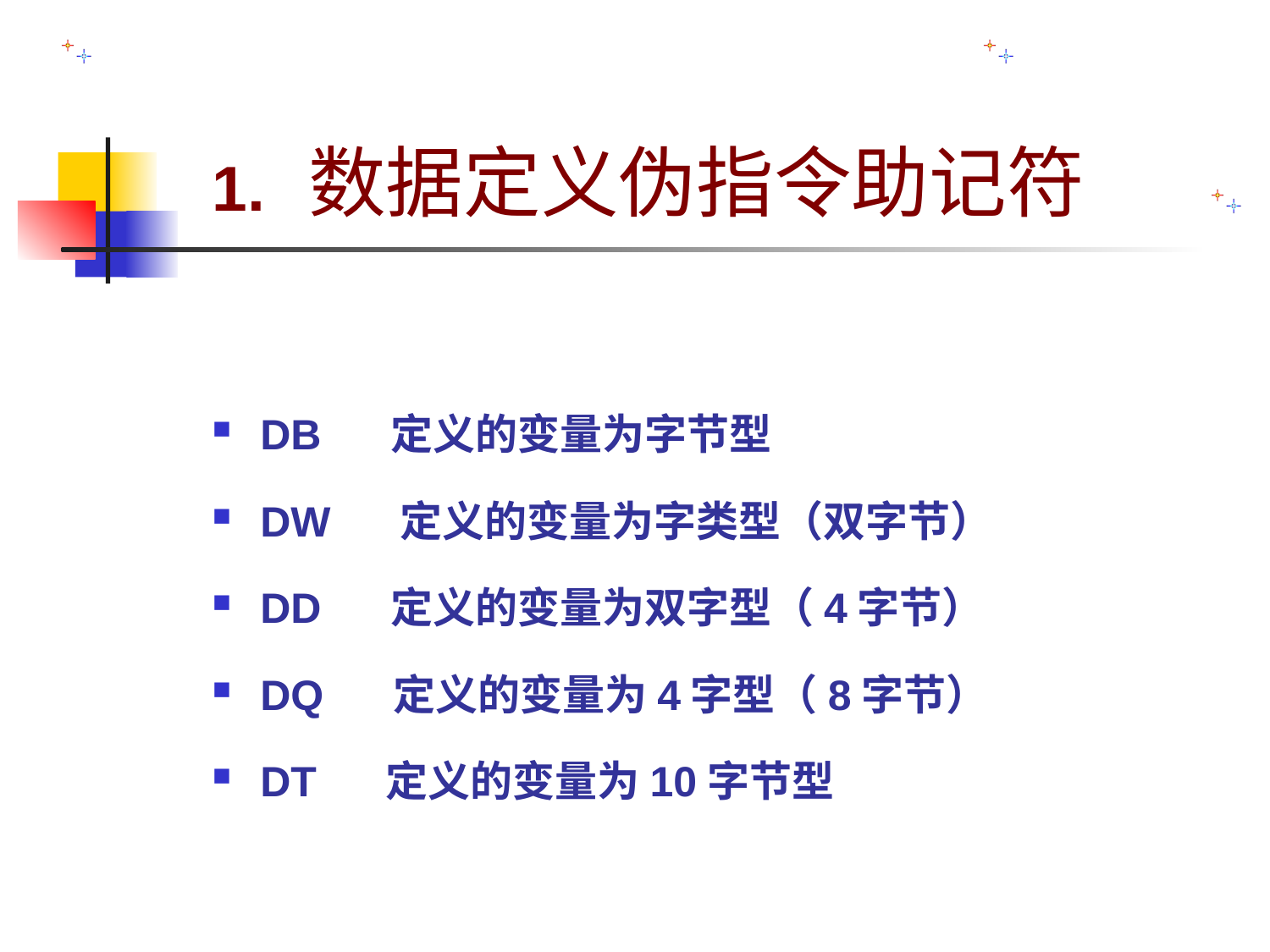

# 1. 数据定义伪指令助记符
DB     定义的变量为字节型
DW     定义的变量为字类型（双字节）
DD     定义的变量为双字型（4字节）
DQ     定义的变量为4字型（8字节）
DT     定义的变量为10字节型